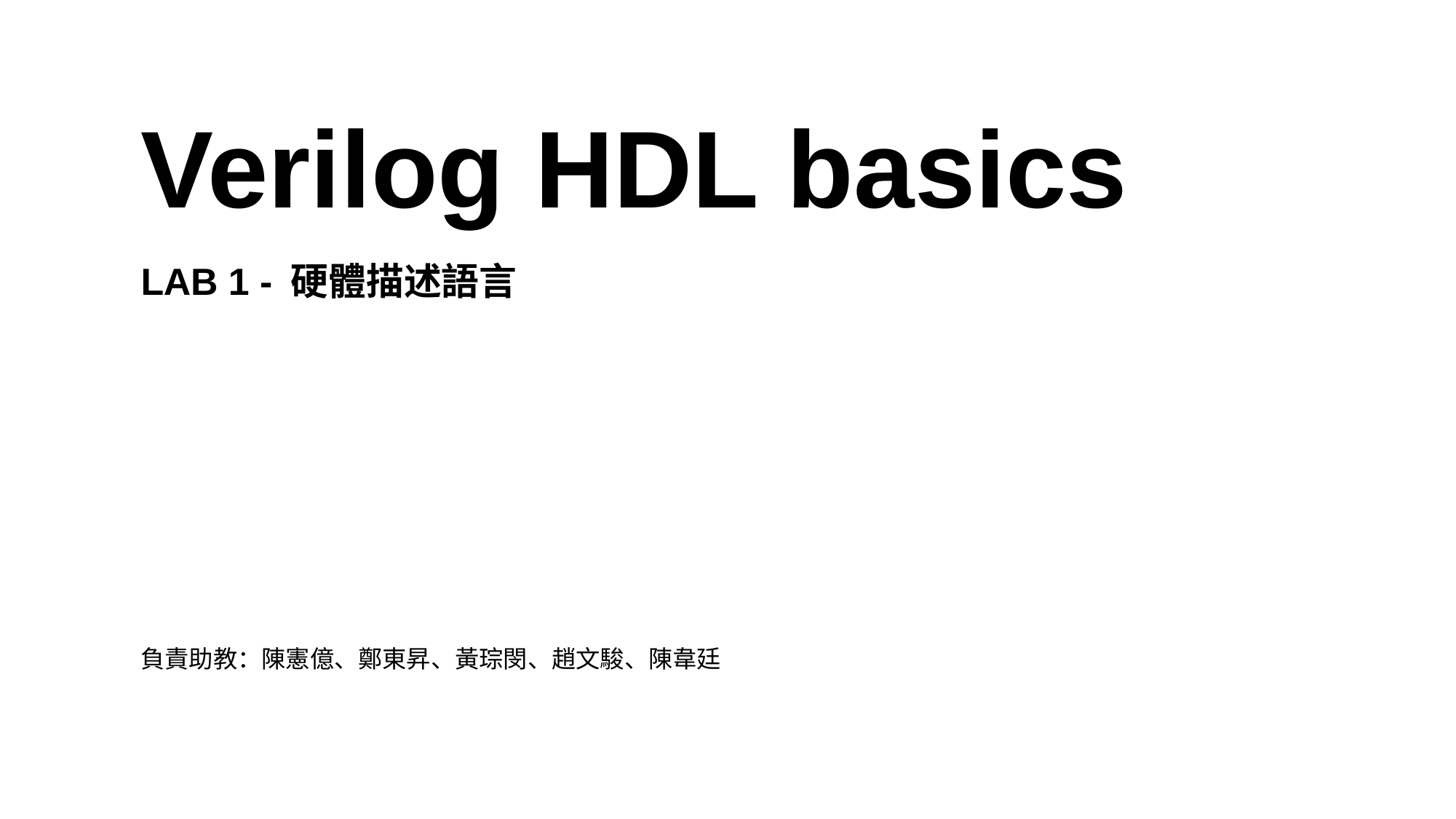

# Verilog HDL basics
LAB 1 - 硬體描述語言
負責助教：陳憲億、鄭東昇、黃琮閔、趙文駿、陳韋廷